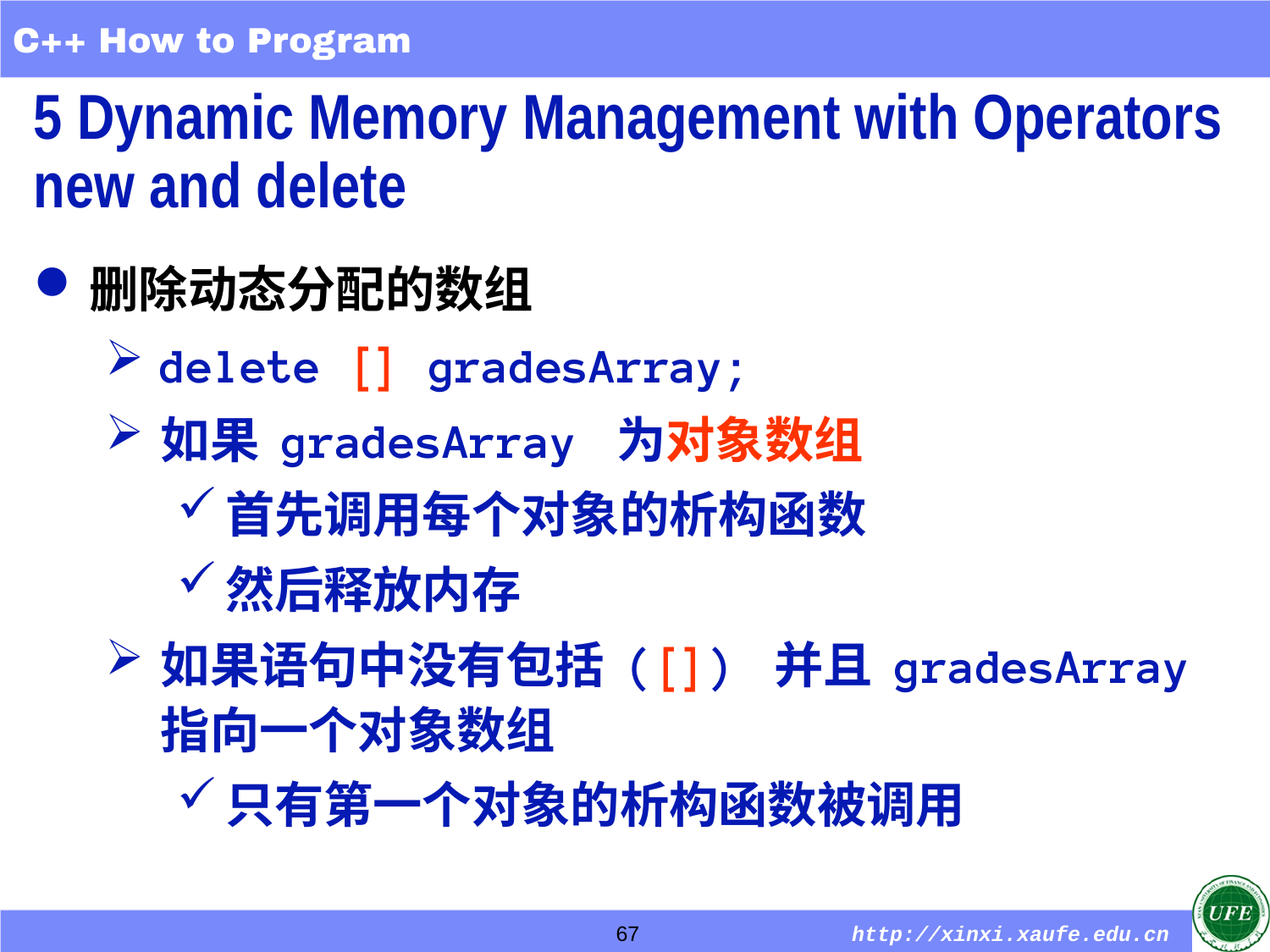

5 Dynamic Memory Management with Operators new and delete
删除动态分配的数组
delete [] gradesArray;
如果 gradesArray 为对象数组
首先调用每个对象的析构函数
然后释放内存
如果语句中没有包括 ([]) 并且 gradesArray 指向一个对象数组
只有第一个对象的析构函数被调用
67